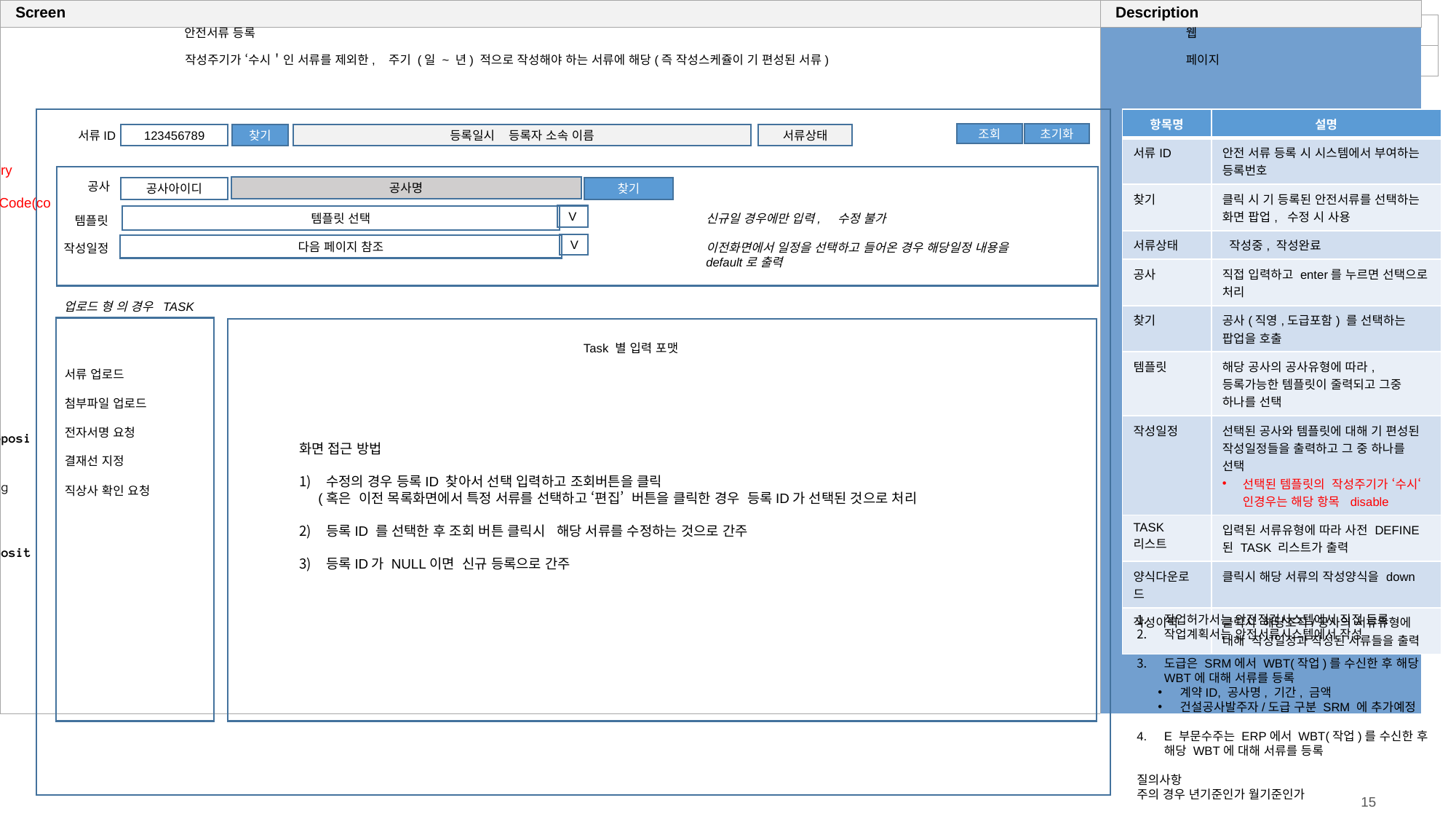

안전서류 등록
웹
작성주기가 ‘수시＇인 서류를 제외한,   주기 (일 ~ 년) 적으로 작성해야 하는 서류에 해당(즉 작성스케쥴이 기 편성된 서류)
페이지

| 항목명 | 설명 |
| --- | --- |
| 서류ID | 안전 서류 등록 시 시스템에서 부여하는 등록번호 |
| 찾기 | 클릭 시 기 등록된 안전서류를 선택하는 화면 팝업, 수정 시 사용 |
| 서류상태 | 작성중, 작성완료 |
| 공사 | 직접 입력하고 enter를 누르면 선택으로 처리 |
| 찾기 | 공사(직영,도급포함) 를 선택하는 팝업을 호출 |
| 템플릿 | 해당 공사의 공사유형에 따라, 등록가능한 템플릿이 줄력되고 그중 하나를 선택 |
| 작성일정 | 선택된 공사와 템플릿에 대해 기 편성된 작성일정들을 출력하고 그 중 하나를 선택 선택된 템플릿의 작성주기가 ‘수시‘ 인경우는 해당 항목 disable |
| TASK 리스트 | 입력된 서류유형에 따라 사전 DEFINE된 TASK 리스트가 출력 |
| 양식다운로드 | 클릭시 해당 서류의 작성양식을 down |
| 작성이력 | 클릭시 해당조직/공사의 서류유형에 대해 작성일정과 작성된 서류들을 출력 |
조회
초기화
등록일시    등록자 소속 이름
서류상태
서류ID
123456789
찾기
DmTmplRepository
List<DmTmpl> findByConstTypeCode(constTypeCode);

공사
공사명
찾기
공사아이디
신규일 경우에만 입력,    수정 불가

이전화면에서 일정을 선택하고 들어온 경우 해당일정 내용을 default로 출력
V
템플릿 선택
템플릿
V
다음 페이지 참조
작성일정
DmSchdCustomRepository
Optional<DmSchd>  findImmediateSchd(String constId, String tmplId);
업로드 형 의 경우  TASK

Task 별 입력 포맷
서류 업로드

첨부파일 업로드

전자서명 요청

결재선 지정

직상사 확인 요청
화면 접근 방법

수정의 경우 등록ID 찾아서 선택 입력하고 조회버튼을 클릭
     (혹은  이전 목록화면에서 특정 서류를 선택하고 ‘편집’  버튼을 클릭한 경우  등록ID가 선택된 것으로 처리

등록ID 를 선택한 후 조회 버튼 클릭시   해당 서류를 수정하는 것으로 간주

등록ID가 NULL이면  신규 등록으로 간주

신규의 경우
DmTmplProcCustomRepository
List<DmProc> findByTmplId(String tmplId);

수정의 경우
DmDocProcCustomRepository
List<DmDocProcDto> findByDocId(String docId);--프로세스+docProcId

작업허가서는 안전점검시스템에서 직접 등록
작업계획서는 안전서류시스템에서 작성

도급은 SRM에서 WBT(작업)를 수신한 후 해당 WBT에 대해 서류를 등록
계약ID, 공사명, 기간, 금액
건설공사발주자/도급 구분 SRM 에 추가예정

E 부문수주는 ERP에서 WBT(작업)를 수신한 후 해당 WBT에 대해 서류를 등록

질의사항
주의 경우 년기준인가 월기준인가